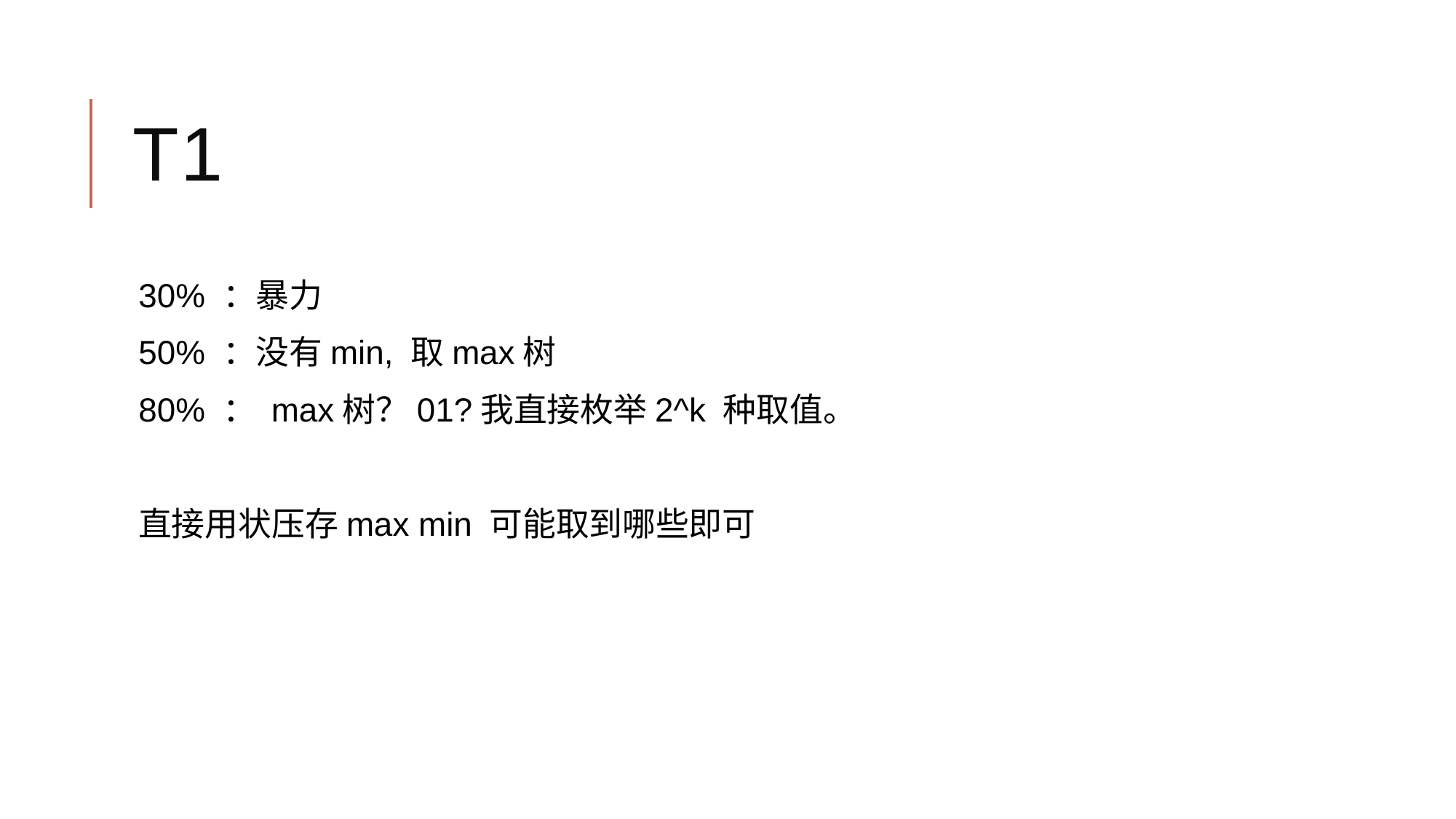

# T1
30% ：暴力
50% ：没有min, 取max树
80% ： max树？01?我直接枚举2^k 种取值。

直接用状压存max min 可能取到哪些即可